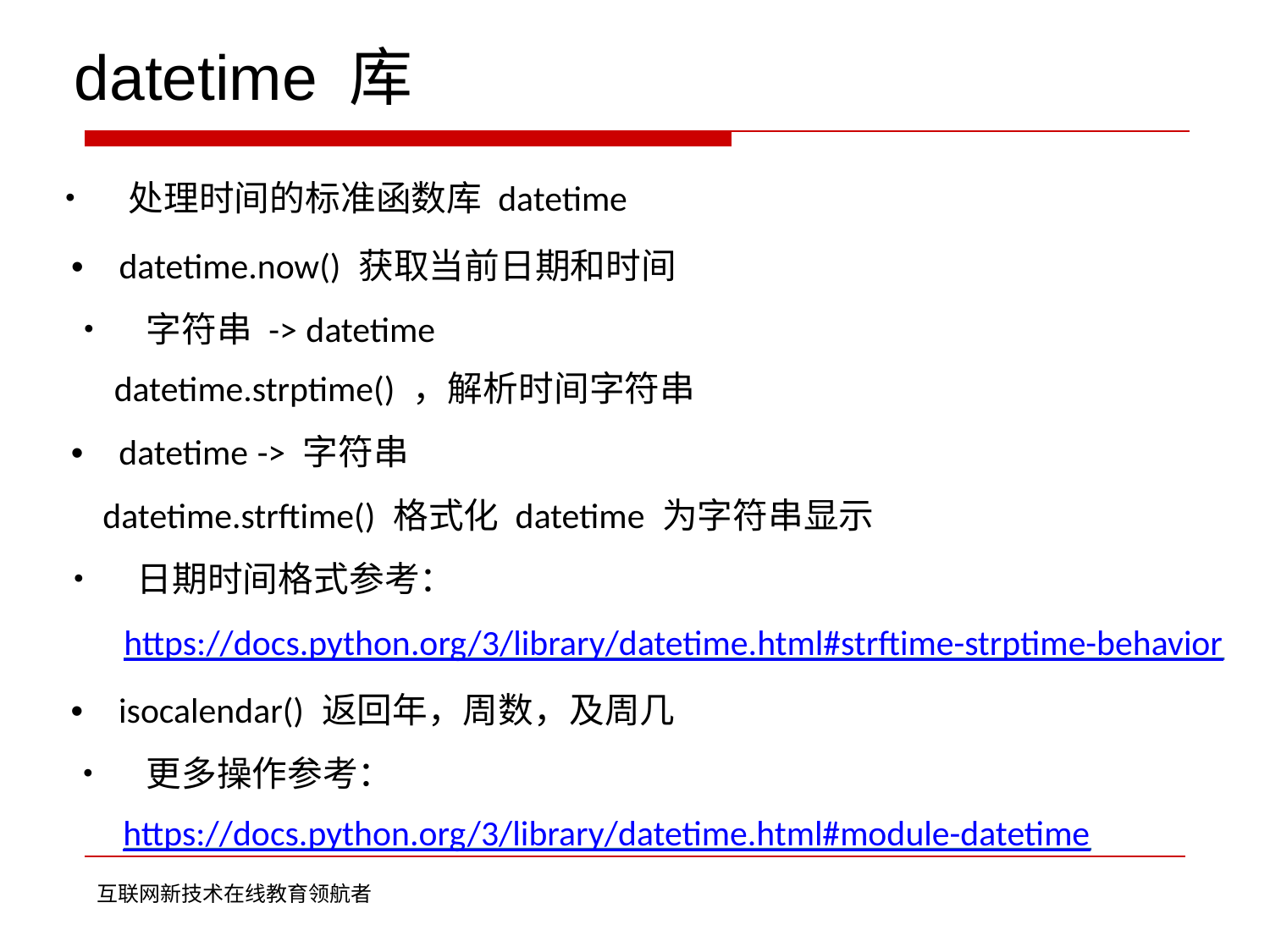

datetime 库

•    处理时间的标准函数库 datetime
•    datetime.now() 获取当前日期和时间
•    字符串 -> datetime
datetime.strptime() ，解析时间字符串
•    datetime -> 字符串
datetime.strftime() 格式化 datetime 为字符串显示
•    日期时间格式参考：
https://docs.python.org/3/library/datetime.html#strftime-strptime-behavior

•    isocalendar() 返回年，周数，及周几
•    更多操作参考：
https://docs.python.org/3/library/datetime.html#module-datetime

互联网新技术在线教育领航者